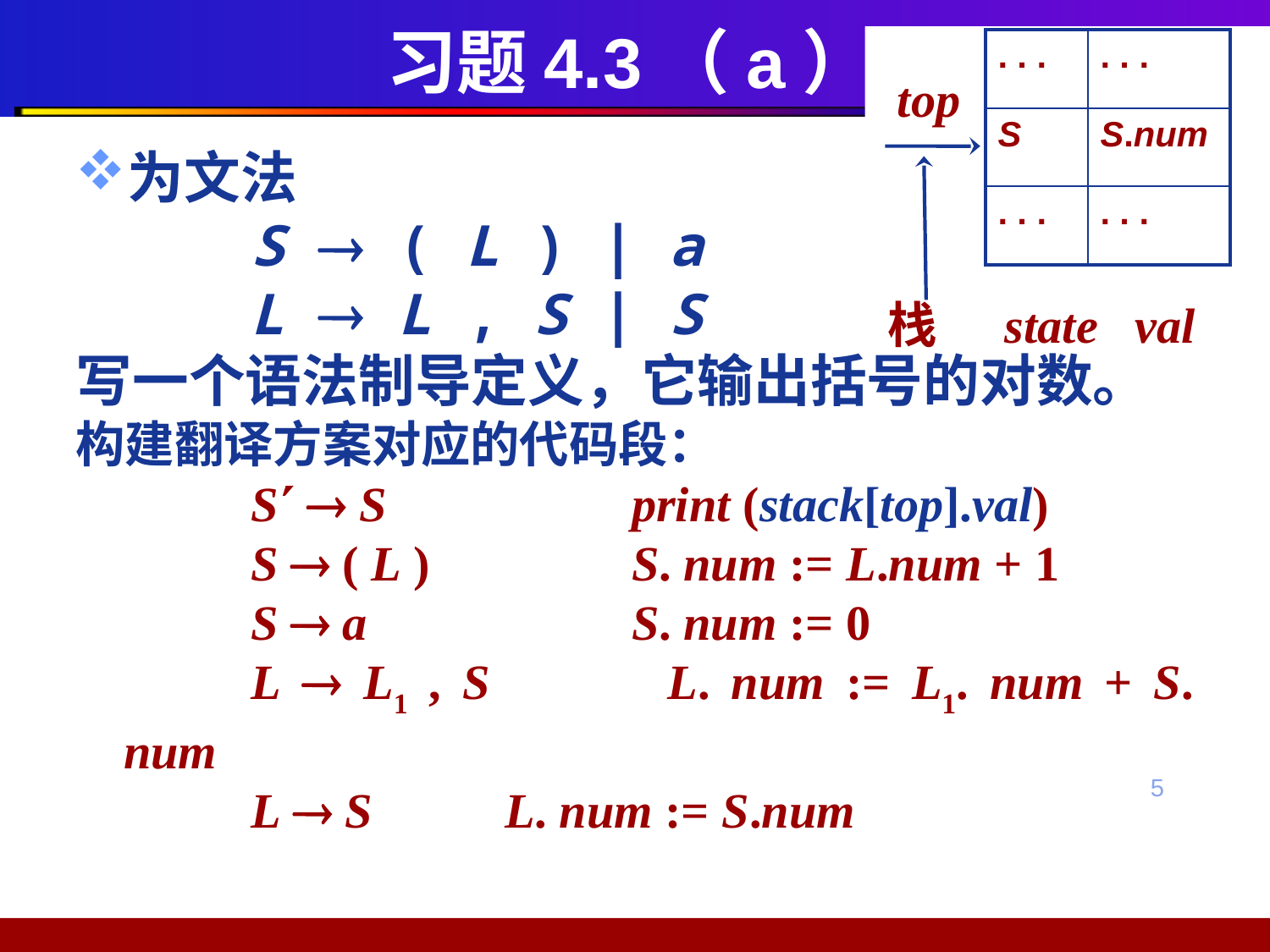

# 习题4.3（a）

| . . . | . . . |
| --- | --- |
| S | S.num |
| . . . | . . . |
top
为文法
		S → ( L ) | a
		L → L , S | S
写一个语法制导定义，它输出括号的对数。
构建翻译方案对应的代码段：
		S′ → S		print (stack[top].val)
		S → ( L )		S. num := L.num + 1
		S → a			S. num := 0
		L → L1 , S		L. num := L1. num + S. num
		L → S		L. num := S.num

栈     state   val
5